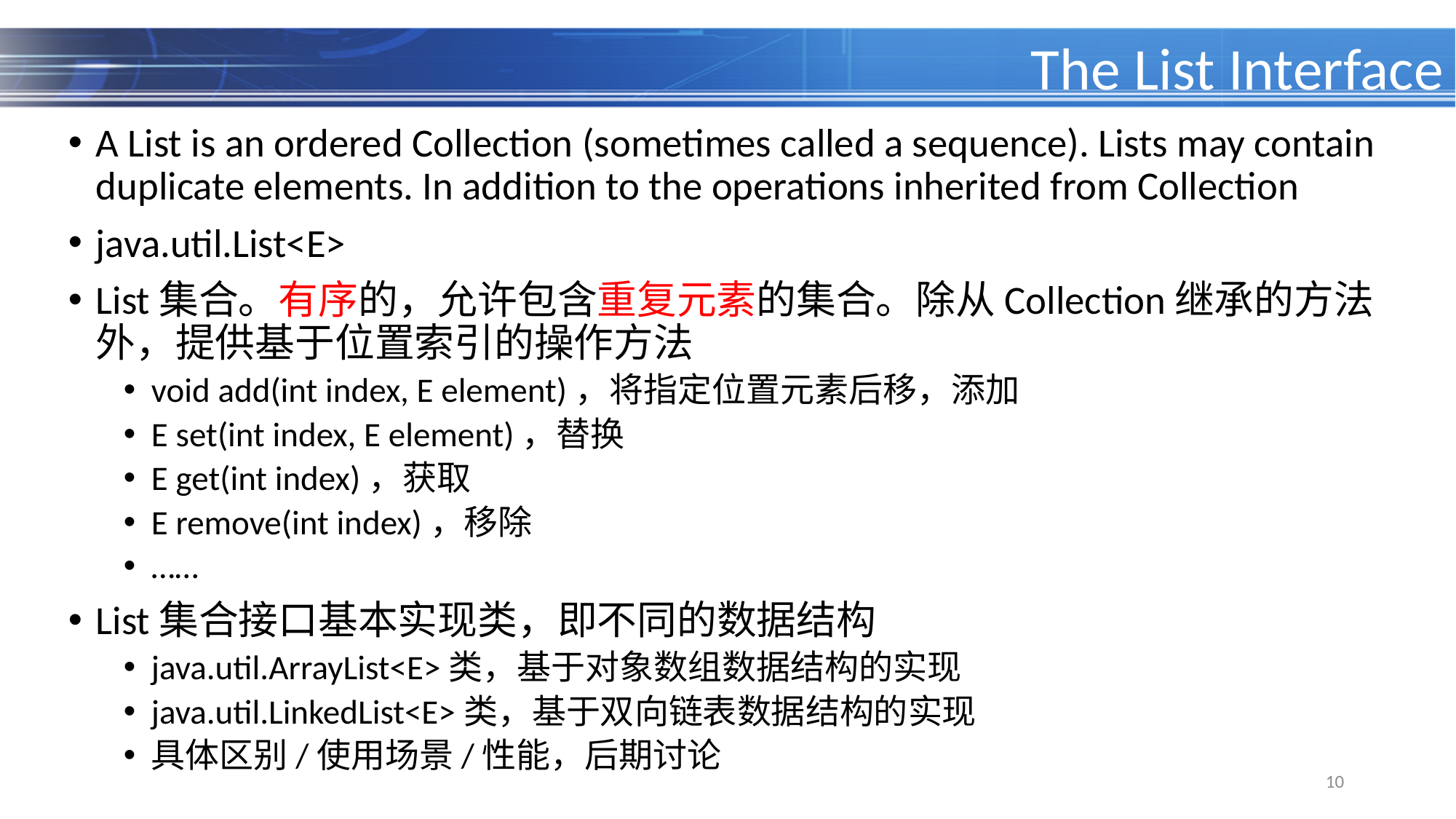

# The List Interface
A List is an ordered Collection (sometimes called a sequence). Lists may contain duplicate elements. In addition to the operations inherited from Collection
java.util.List<E>
List集合。有序的，允许包含重复元素的集合。除从Collection继承的方法外，提供基于位置索引的操作方法
void add(int index, E element)，将指定位置元素后移，添加
E set(int index, E element)，替换
E get(int index)，获取
E remove(int index)，移除
……
List集合接口基本实现类，即不同的数据结构
java.util.ArrayList<E>类，基于对象数组数据结构的实现
java.util.LinkedList<E>类，基于双向链表数据结构的实现
具体区别/使用场景/性能，后期讨论
10